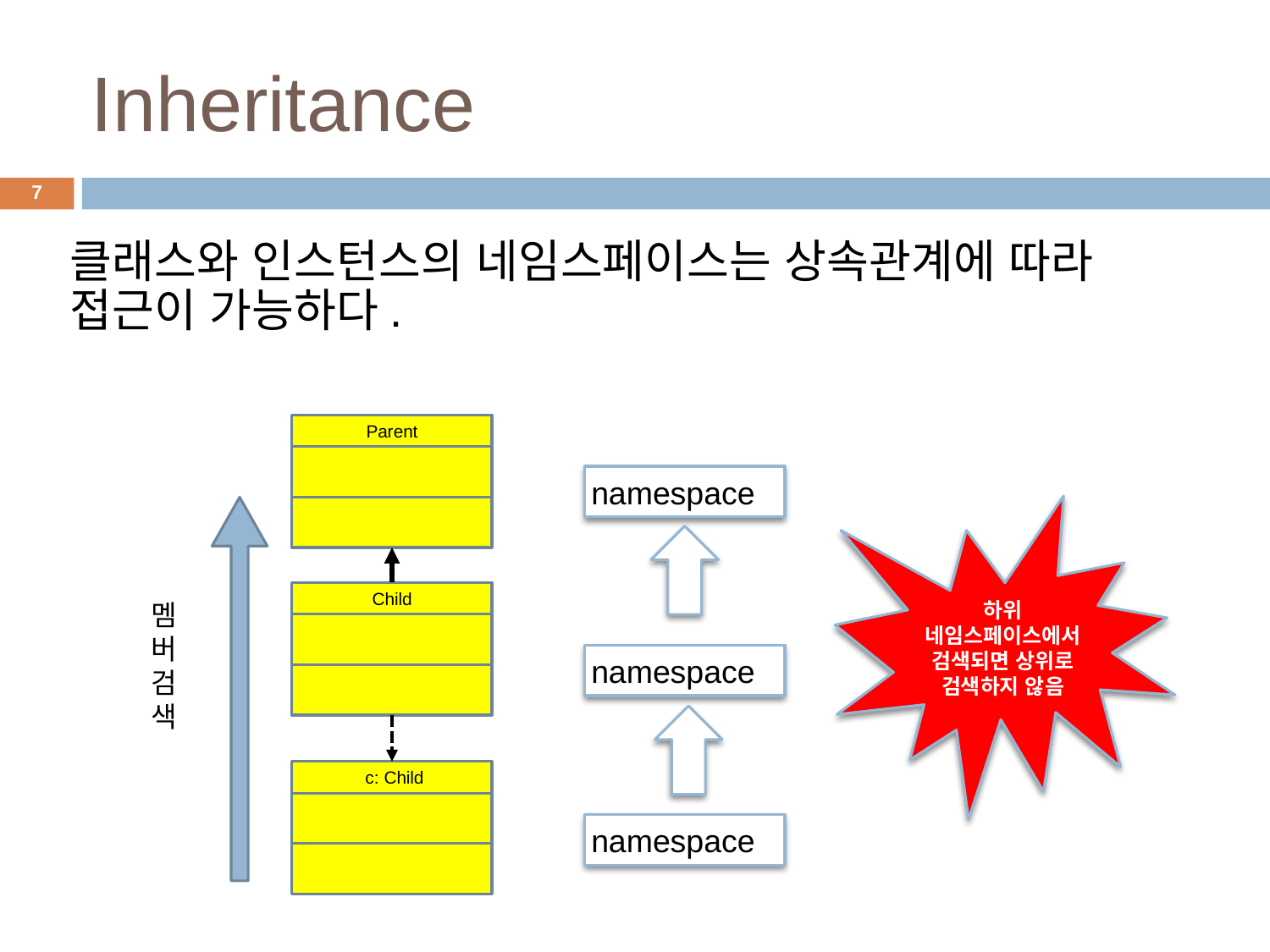

# Inheritance
7
클래스와 인스턴스의 네임스페이스는 상속관계에 따라 접근이 가능하다.
Parent

Child

멤
버
검
색

 c: Child

namespace
하위 네임스페이스에서 검색되면 상위로 검색하지 않음

namespace

namespace